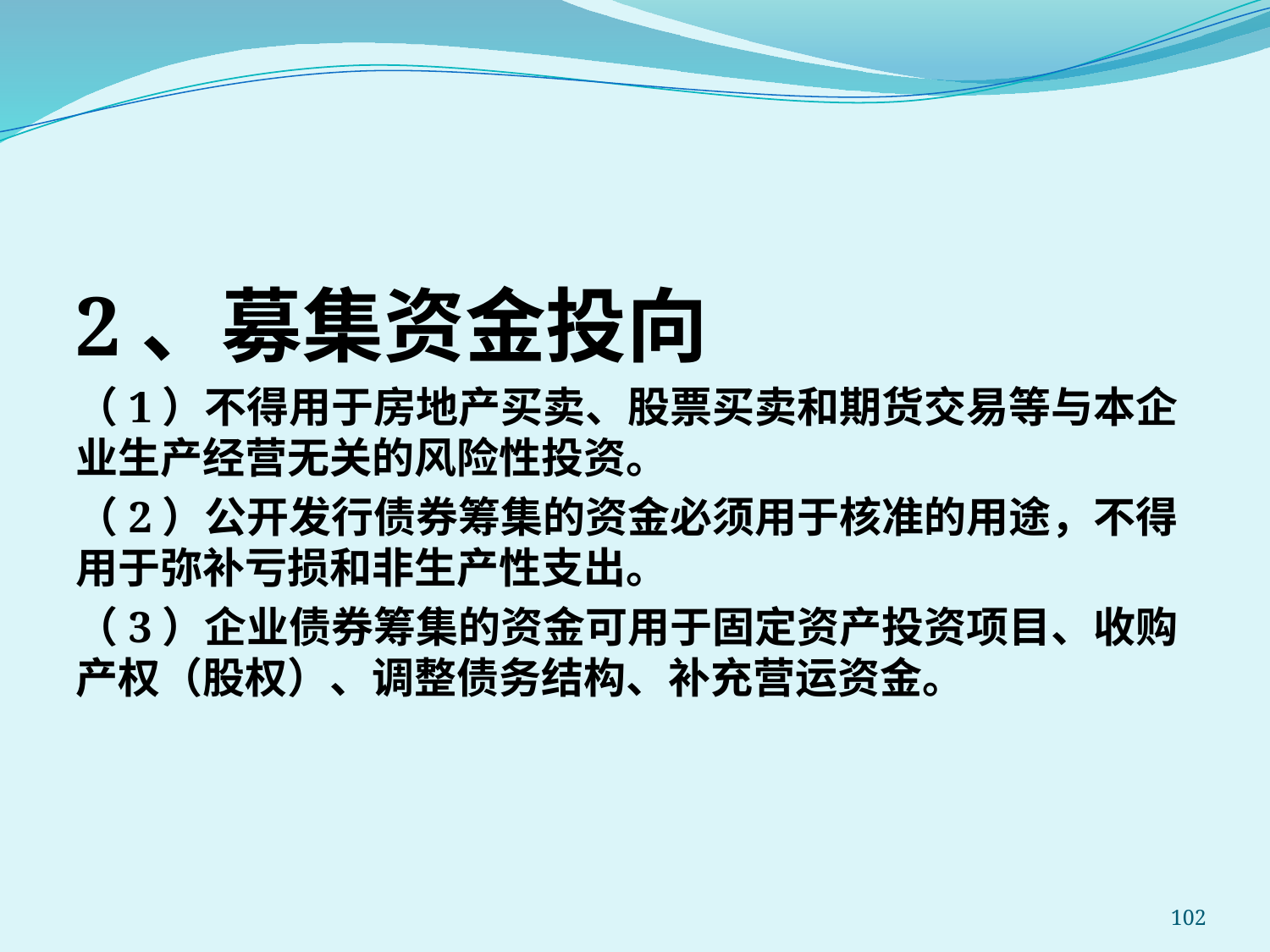

2、募集资金投向
（1）不得用于房地产买卖、股票买卖和期货交易等与本企业生产经营无关的风险性投资。
（2）公开发行债券筹集的资金必须用于核准的用途，不得用于弥补亏损和非生产性支出。
（3）企业债券筹集的资金可用于固定资产投资项目、收购产权（股权）、调整债务结构、补充营运资金。
102